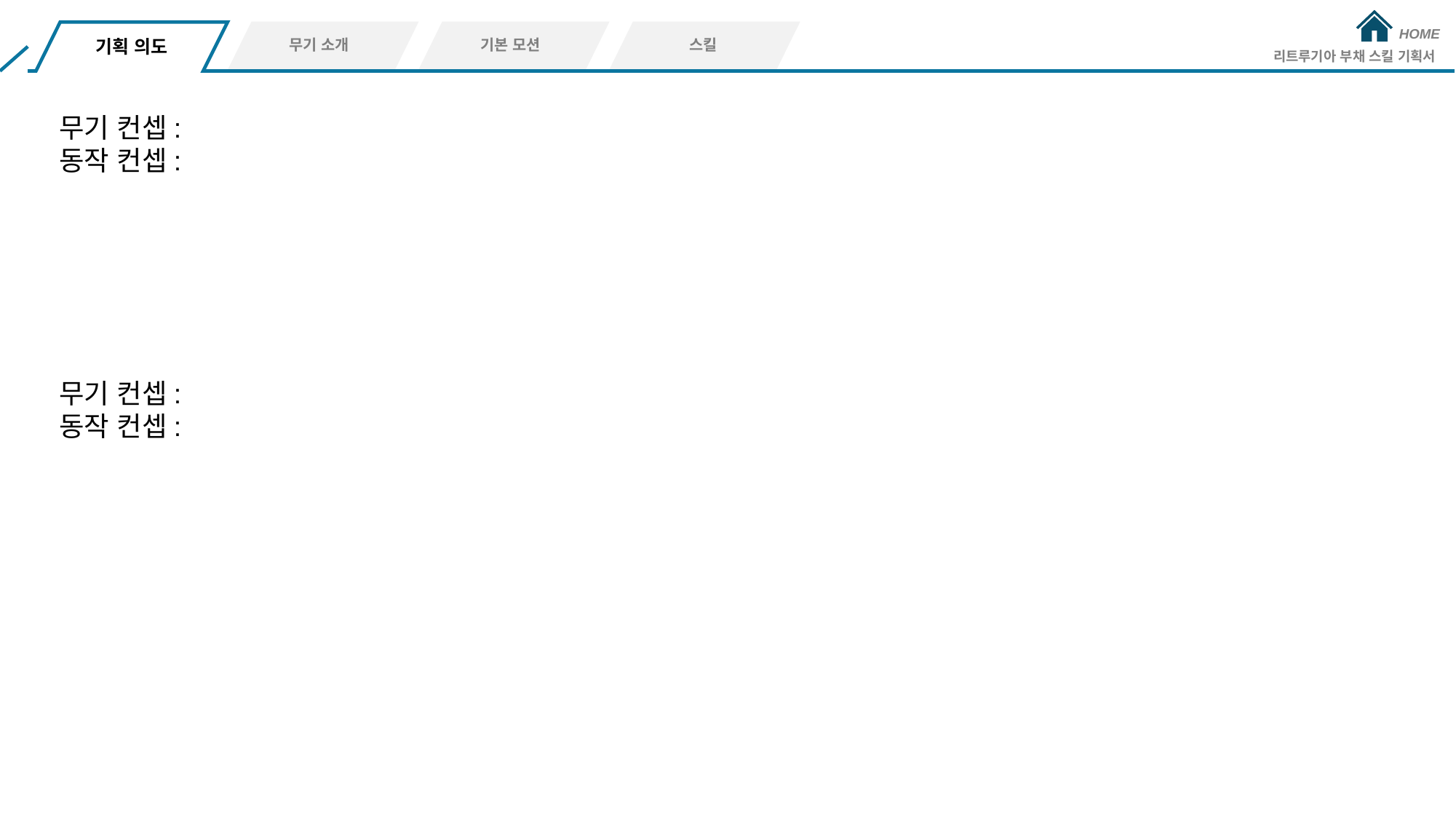

HOME

무기 소개

기본 모션

스킬

기획 의도
리트루기아 부채 스킬 기획서
무기 컨셉:
동작 컨셉:
무기 컨셉:
동작 컨셉: